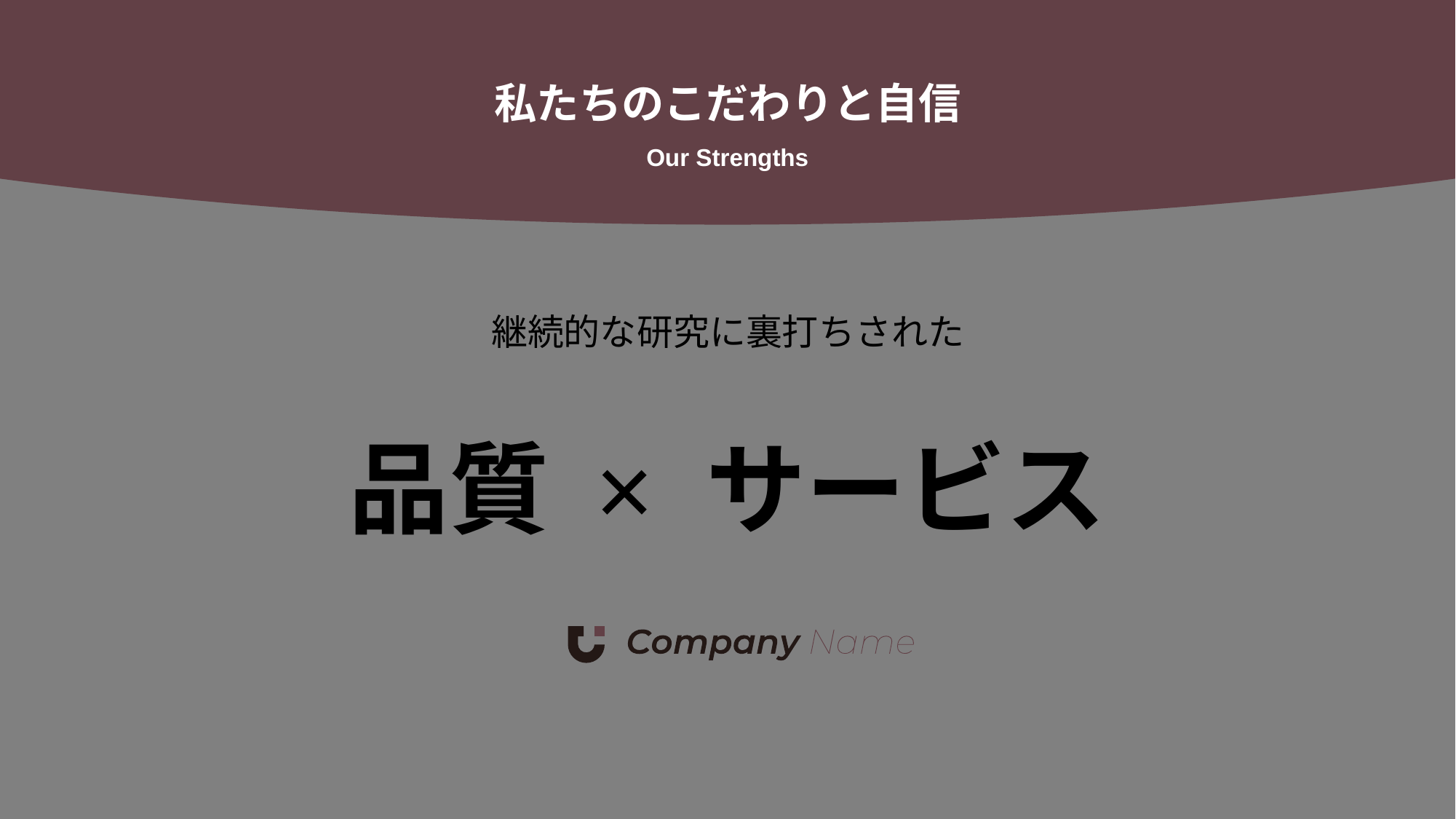

私たちのこだわりと自信
Our Strengths
継続的な研究に裏打ちされた
品質 × サービス